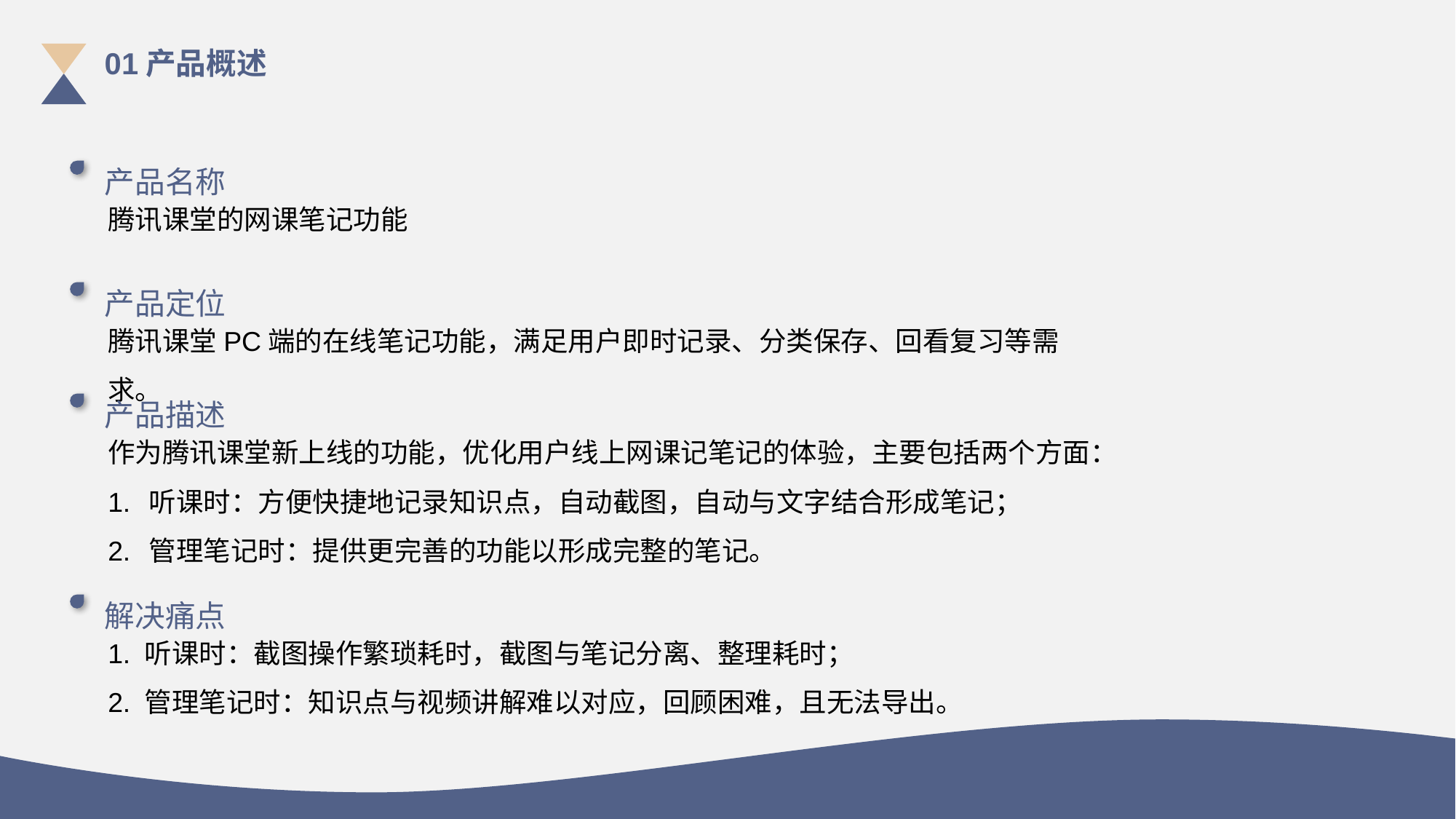

01产品概述

产品名称
腾讯课堂的网课笔记功能

产品定位
腾讯课堂PC端的在线笔记功能，满足用户即时记录、分类保存、回看复习等需求。

产品描述
作为腾讯课堂新上线的功能，优化用户线上网课记笔记的体验，主要包括两个方面：
听课时：方便快捷地记录知识点，自动截图，自动与文字结合形成笔记；
管理笔记时：提供更完善的功能以形成完整的笔记。

解决痛点
1. 听课时：截图操作繁琐耗时，截图与笔记分离、整理耗时；
2. 管理笔记时：知识点与视频讲解难以对应，回顾困难，且无法导出。